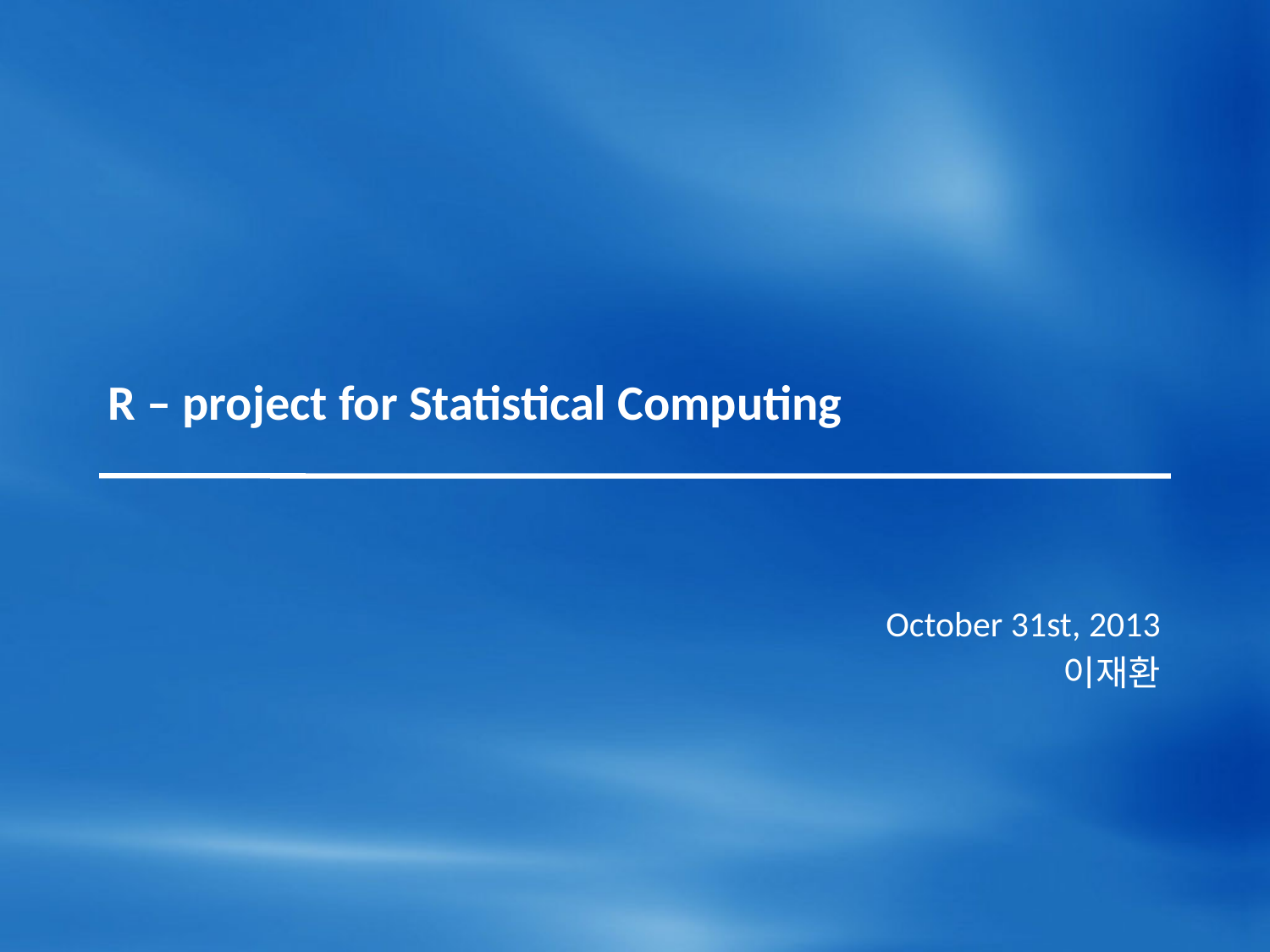

# R – project for Statistical Computing

October 31st, 2013
이재환